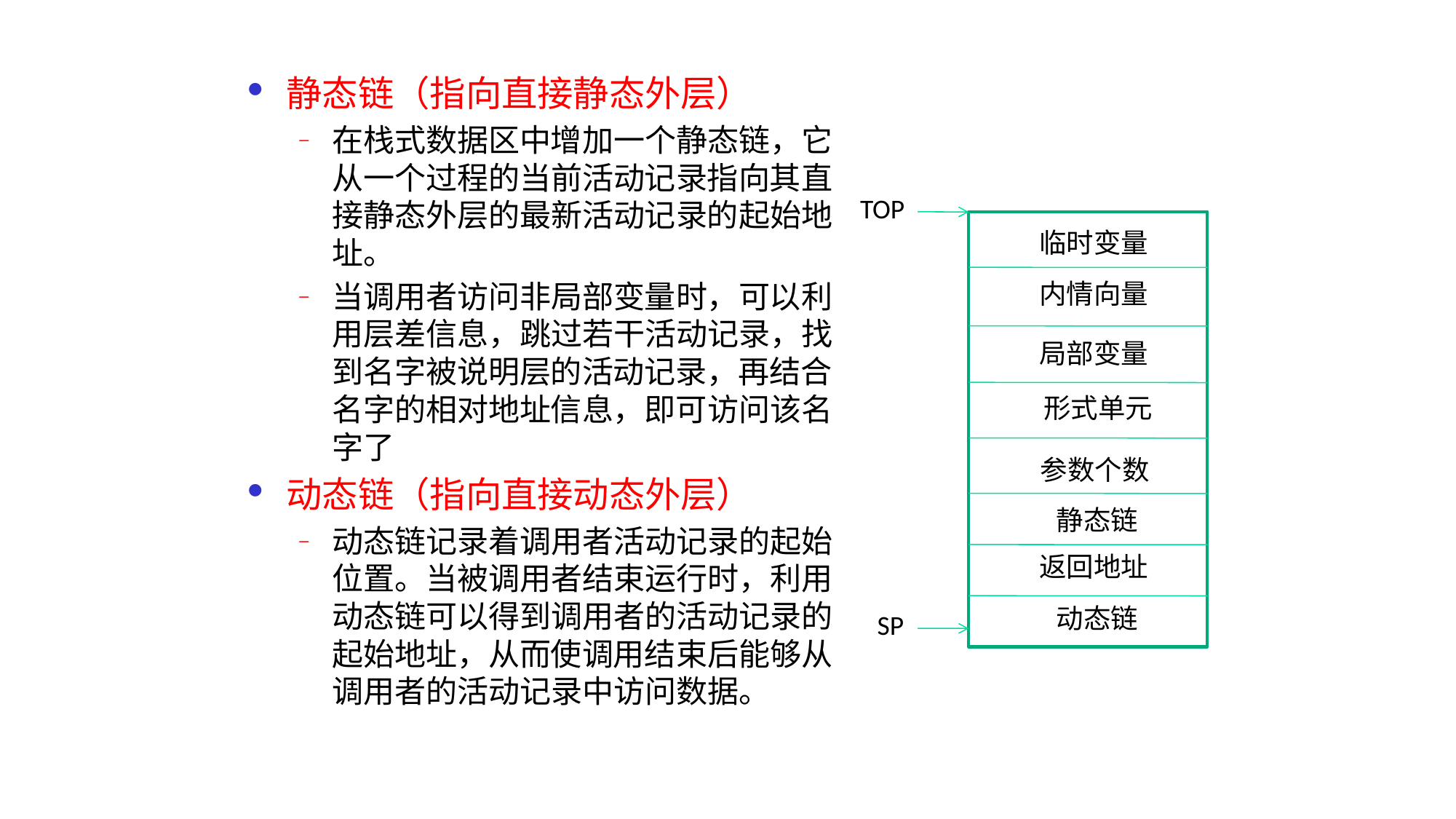

静态链（指向直接静态外层）
在栈式数据区中增加一个静态链，它从一个过程的当前活动记录指向其直接静态外层的最新活动记录的起始地址。
当调用者访问非局部变量时，可以利用层差信息，跳过若干活动记录，找到名字被说明层的活动记录，再结合名字的相对地址信息，即可访问该名字了
动态链（指向直接动态外层）
动态链记录着调用者活动记录的起始位置。当被调用者结束运行时，利用动态链可以得到调用者的活动记录的起始地址，从而使调用结束后能够从调用者的活动记录中访问数据。
TOP

临时变量
内情向量
局部变量
形式单元
参数个数
静态链
返回地址
动态链
SP
27